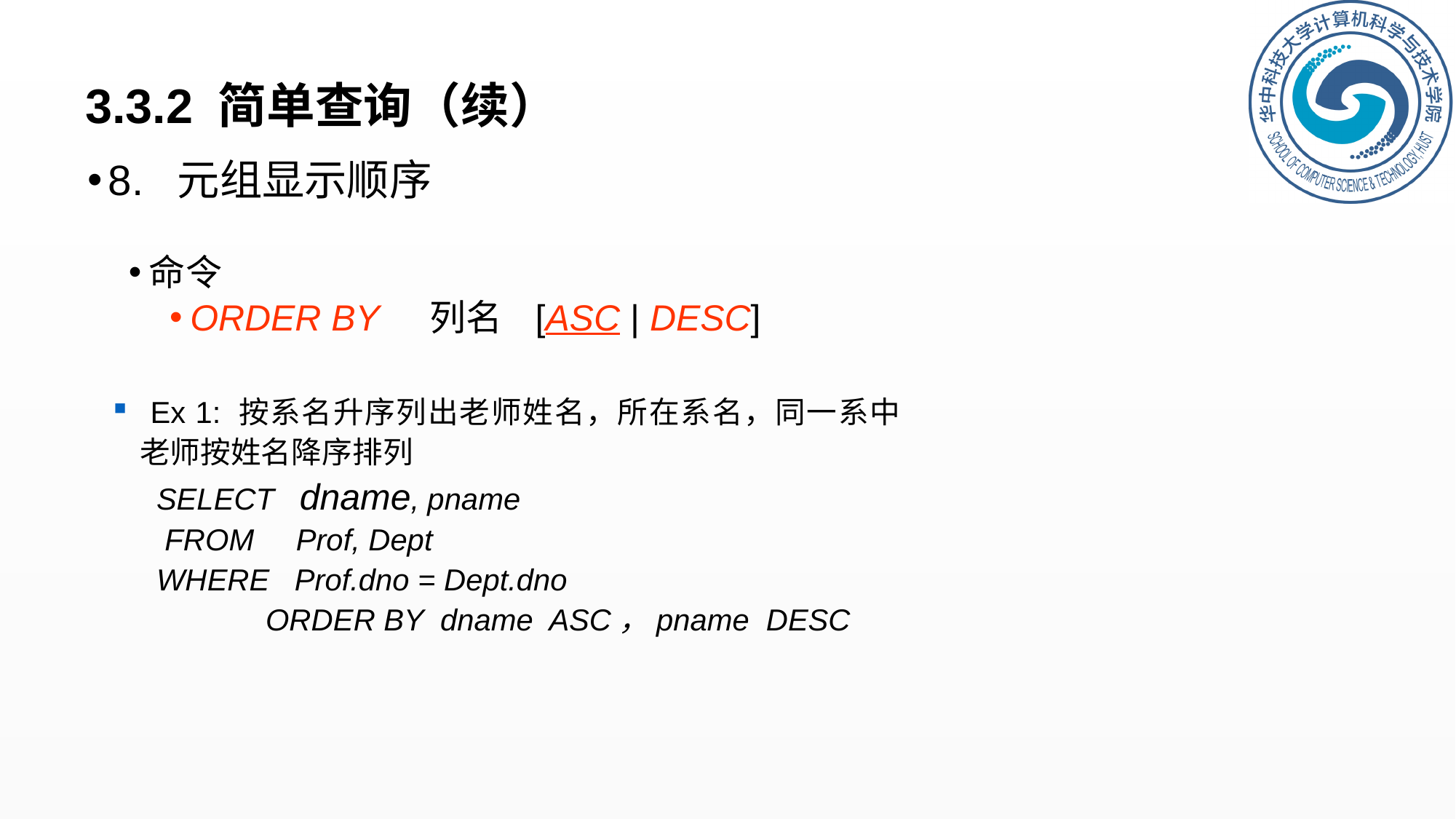

# 3.3.2 简单查询（续）
8.  元组显示顺序

命令
ORDER BY    列名   [ASC | DESC]

 Ex 1: 按系名升序列出老师姓名，所在系名，同一系中老师按姓名降序排列
  SELECT   dname, pname
   FROM     Prof, Dept
  WHERE   Prof.dno = Dept.dno
  	  ORDER BY  dname  ASC，pname  DESC